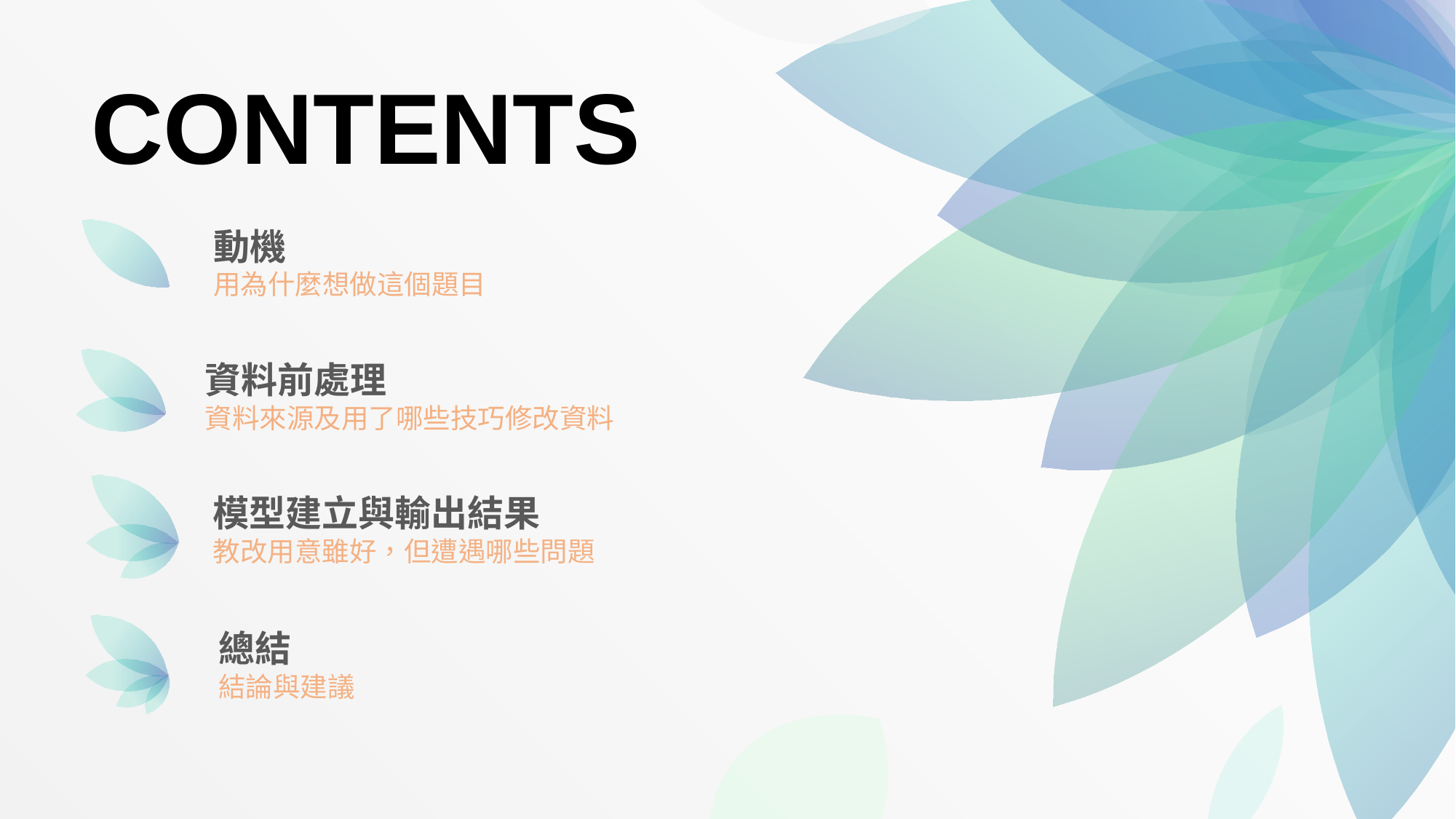

CONTENTS

動機
用為什麼想做這個題目

資料前處理
資料來源及用了哪些技巧修改資料
模型建立與輸出結果
教改用意雖好，但遭遇哪些問題

總結
結論與建議